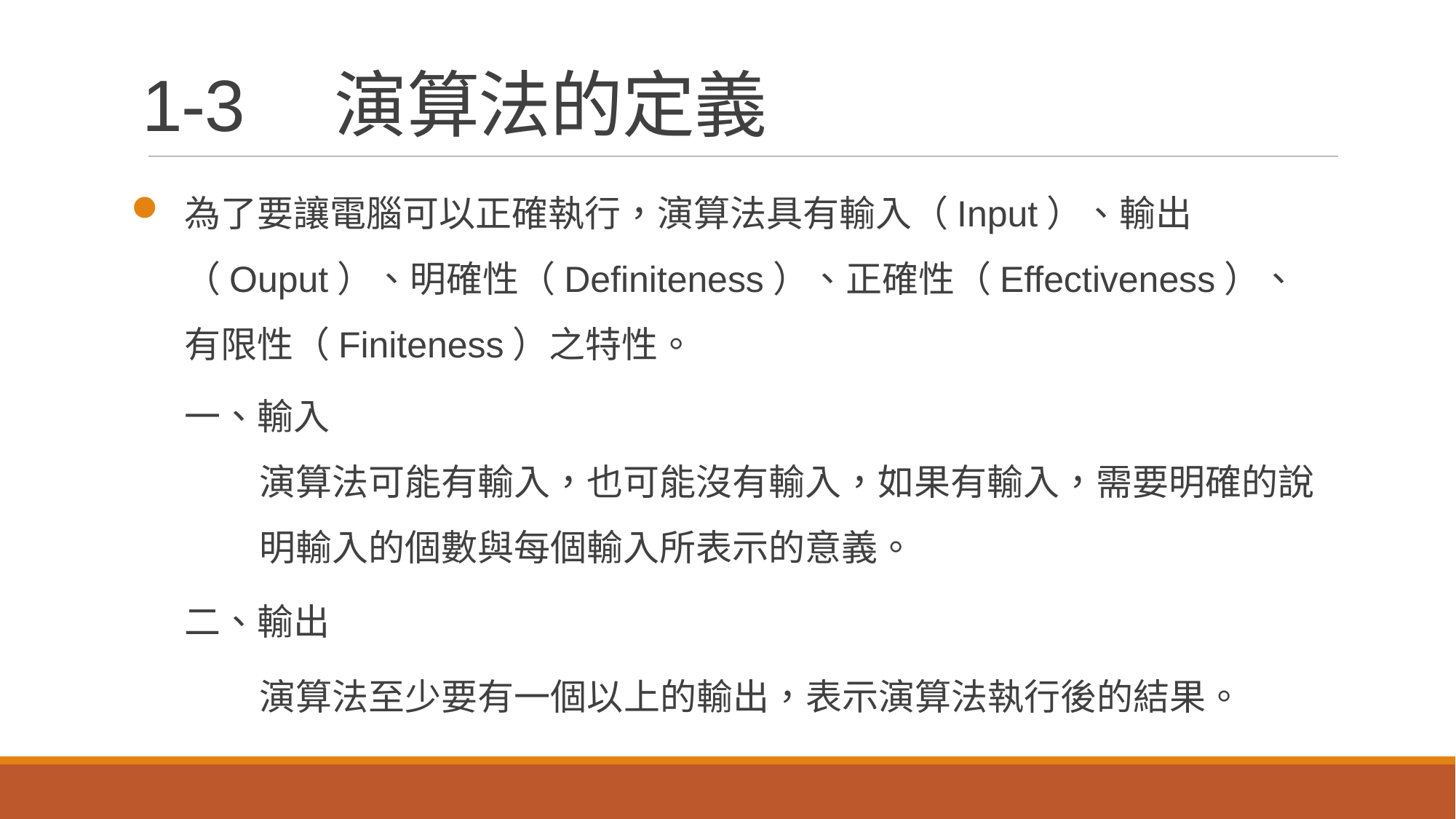

# 1-3　演算法的定義
為了要讓電腦可以正確執行，演算法具有輸入（Input）、輸出（Ouput）、明確性（Definiteness）、正確性（Effectiveness）、有限性（Finiteness）之特性。
一、輸入
演算法可能有輸入，也可能沒有輸入，如果有輸入，需要明確的說明輸入的個數與每個輸入所表示的意義。
二、輸出
演算法至少要有一個以上的輸出，表示演算法執行後的結果。